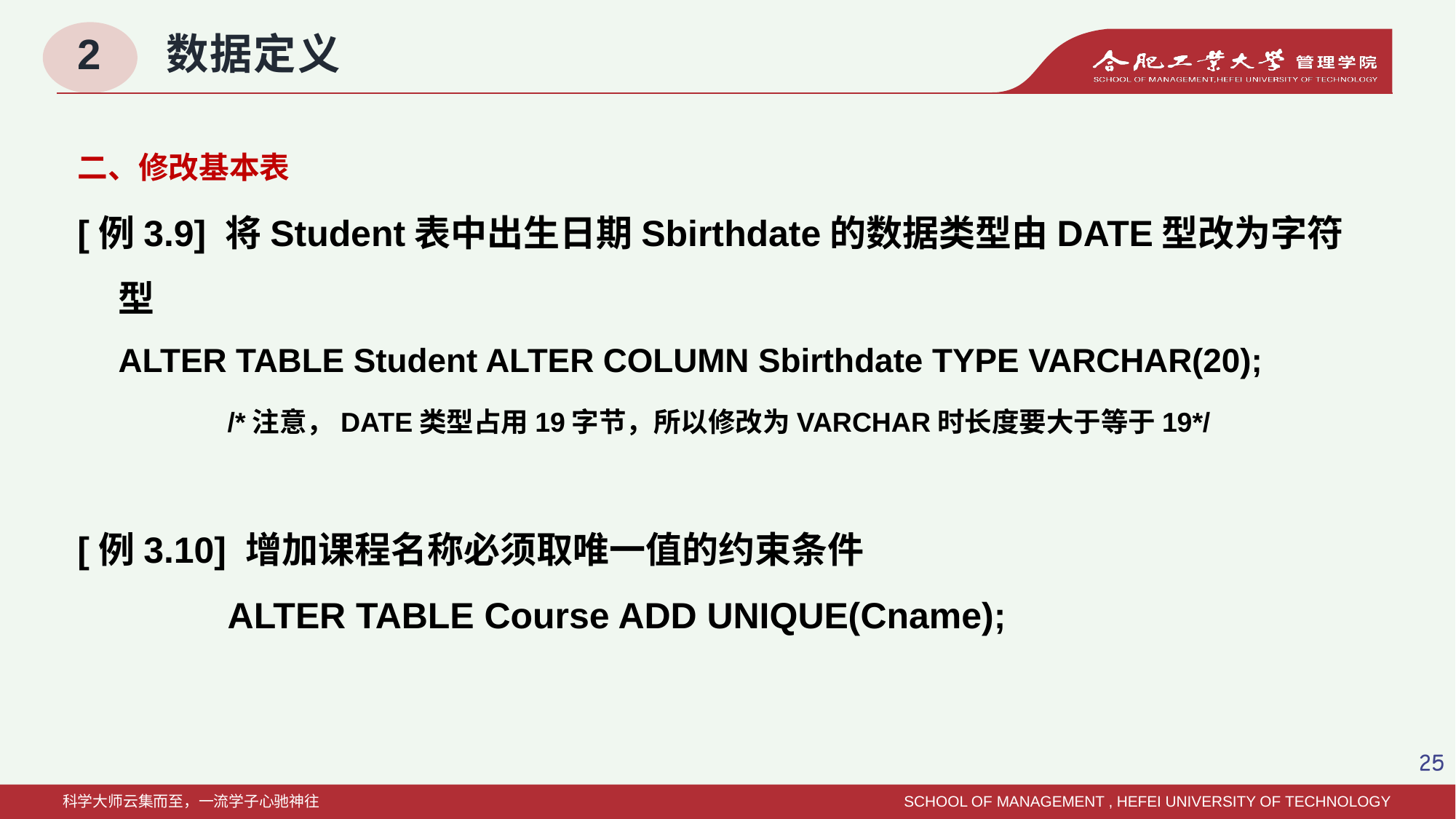

2    数据定义
二、修改基本表
[例3.9] 将Student表中出生日期Sbirthdate的数据类型由DATE型改为字符型
	ALTER TABLE Student ALTER COLUMN Sbirthdate TYPE VARCHAR(20);
		/*注意，DATE类型占用19字节，所以修改为VARCHAR时长度要大于等于19*/

[例3.10] 增加课程名称必须取唯一值的约束条件
    		ALTER TABLE Course ADD UNIQUE(Cname);
25